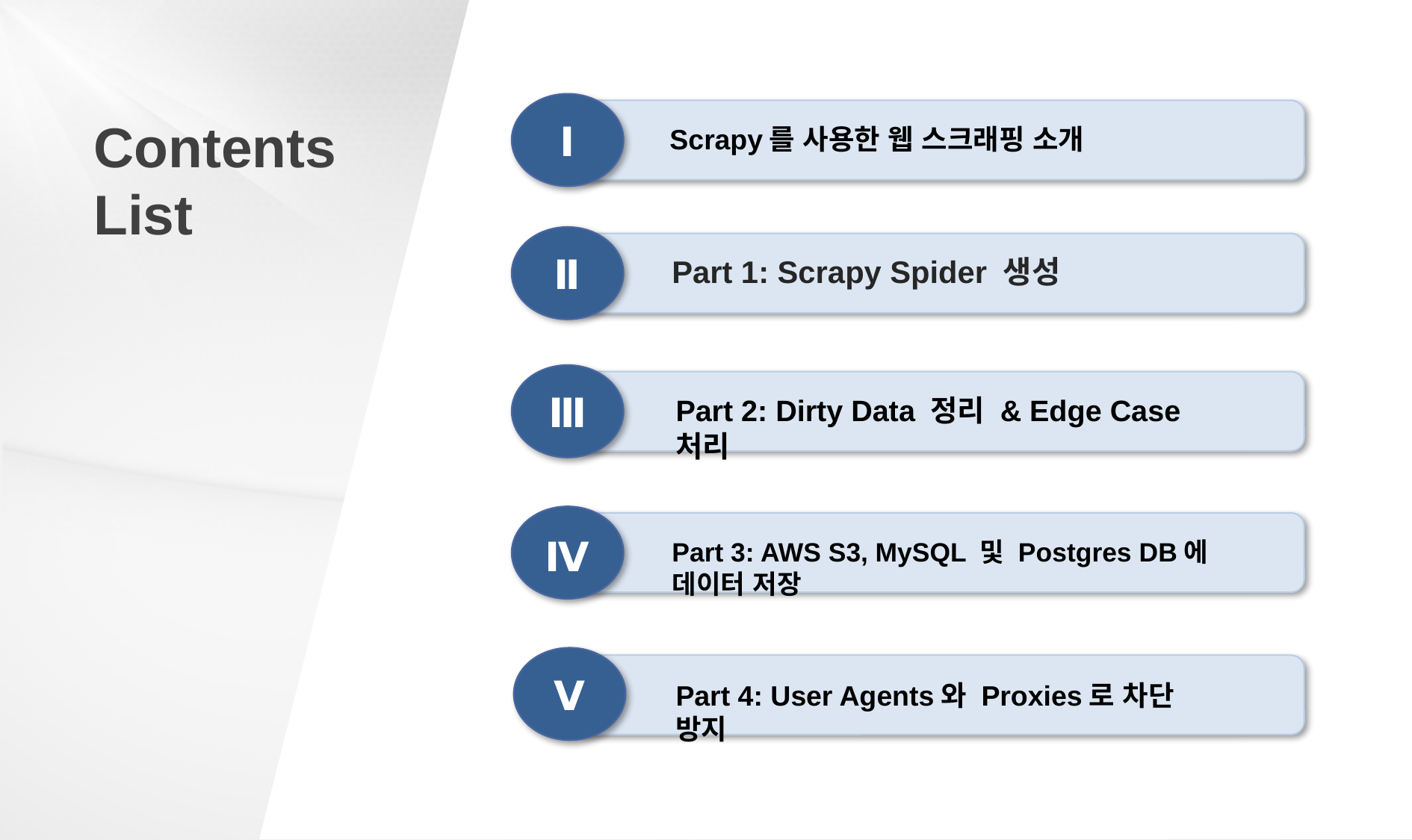

Ⅰ

Scrapy를 사용한 웹 스크래핑 소개
Ⅱ

Part 1: Scrapy Spider 생성
Ⅲ

Part 2: Dirty Data 정리 & Edge Case 처리
Ⅳ

Part 3: AWS S3, MySQL 및 Postgres DB에 데이터 저장
Ⅴ

Part 4: User Agents와 Proxies로 차단 방지